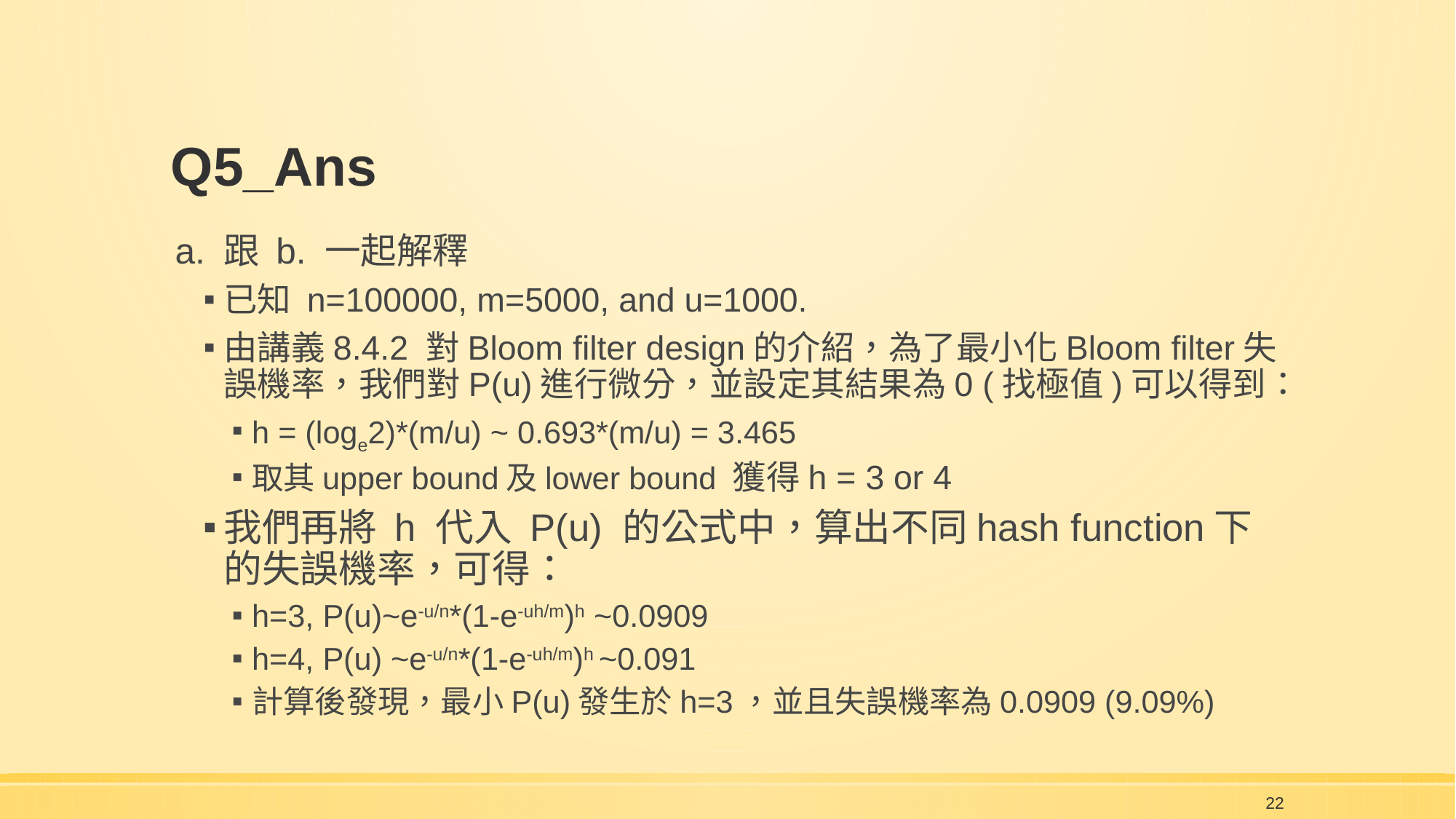

# Q5_Ans
a. 跟 b. 一起解釋
已知 n=100000, m=5000, and u=1000.
由講義8.4.2 對Bloom filter design的介紹，為了最小化Bloom filter失誤機率，我們對P(u)進行微分，並設定其結果為0 (找極值)可以得到：
h = (loge2)*(m/u) ~ 0.693*(m/u) = 3.465
取其upper bound及lower bound 獲得h = 3 or 4
我們再將 h 代入 P(u) 的公式中，算出不同hash function下的失誤機率，可得：
h=3, P(u)~e-u/n*(1-e-uh/m)h ~0.0909
h=4, P(u) ~e-u/n*(1-e-uh/m)h ~0.091
計算後發現，最小P(u)發生於h=3，並且失誤機率為0.0909 (9.09%)
22